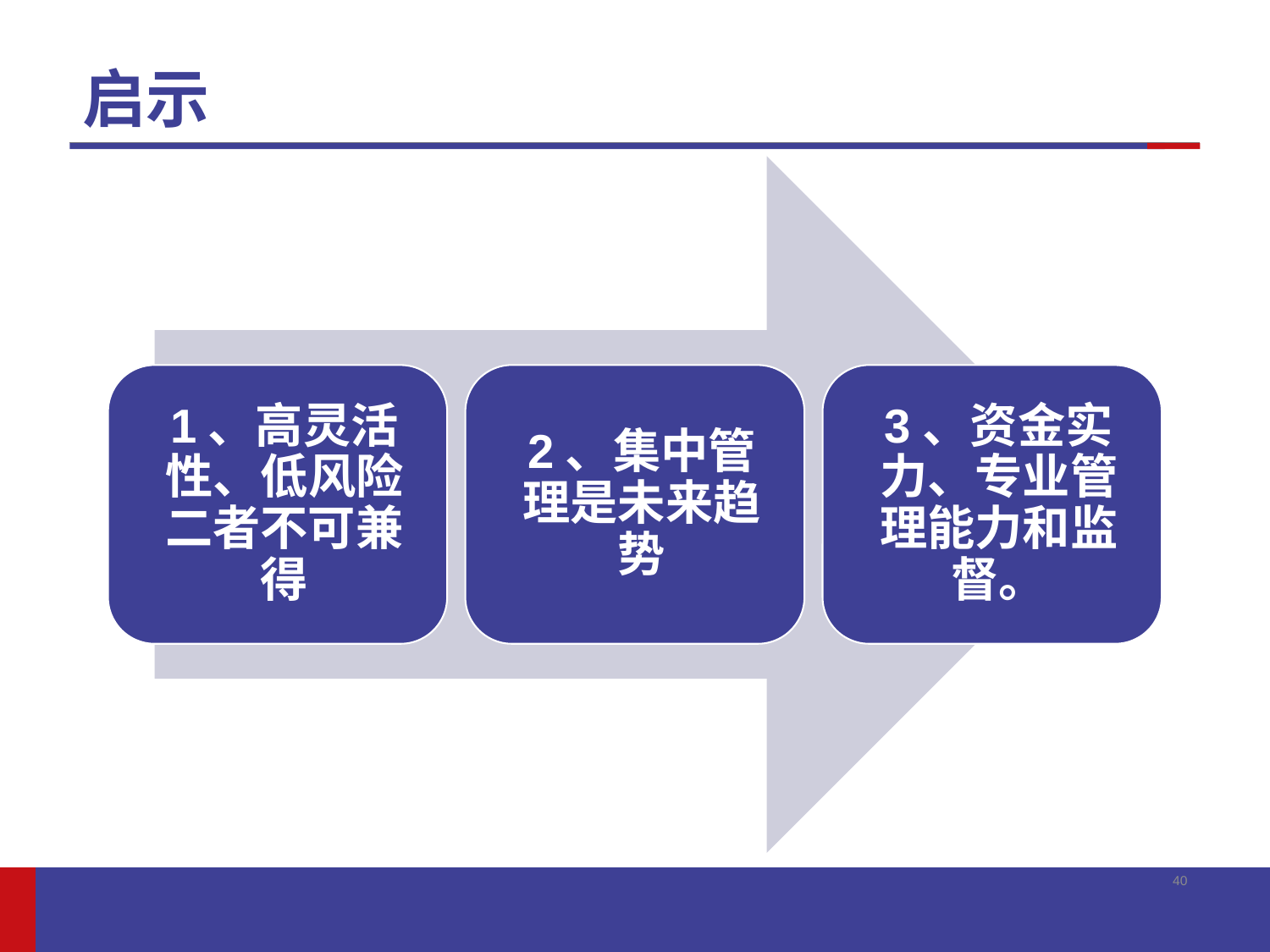

# 启示
1、高灵活性、低风险二者不可兼得
2、集中管理是未来趋势
3、资金实力、专业管理能力和监督。
40